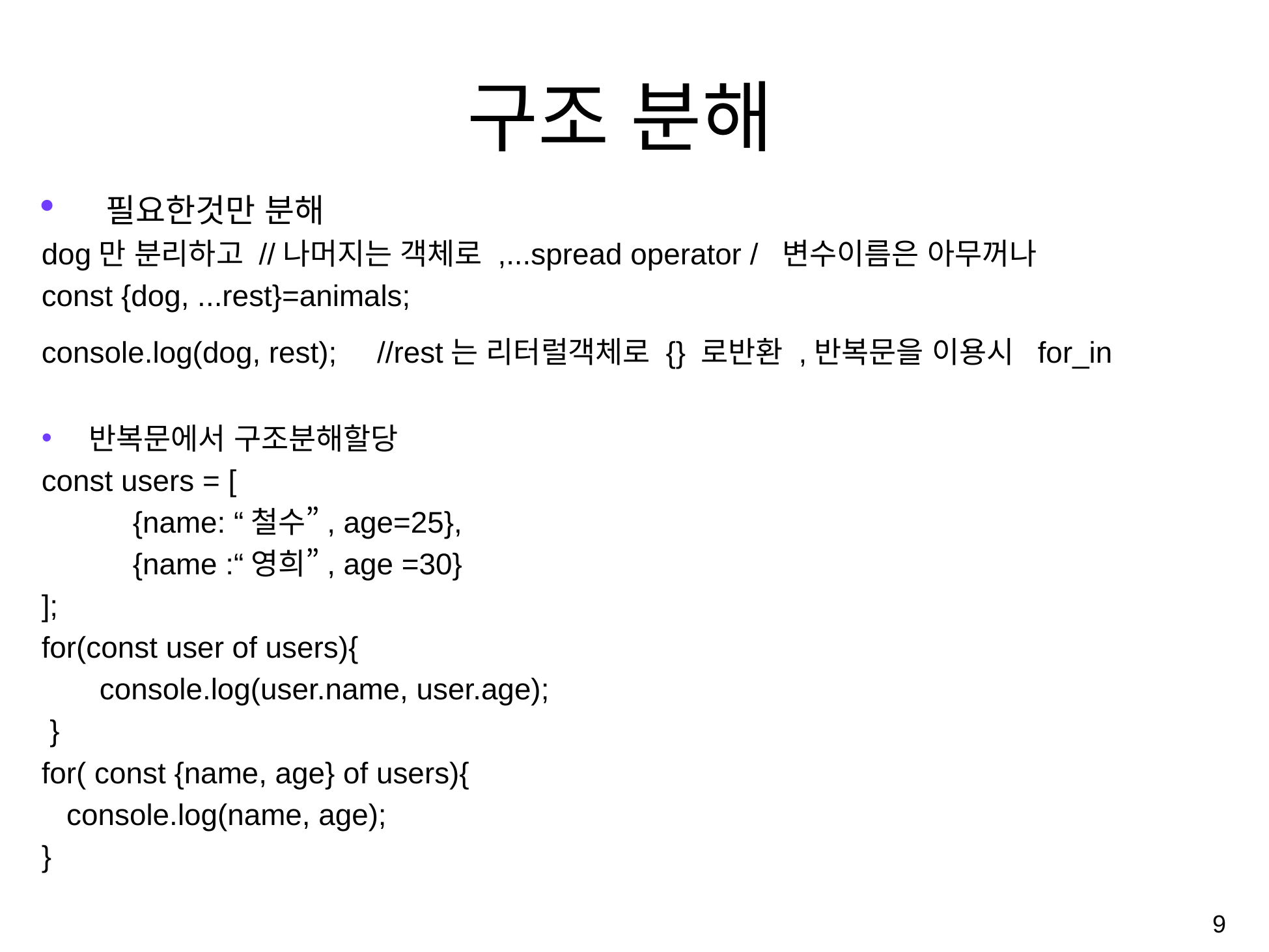

# 구조 분해
 필요한것만 분해
dog만 분리하고 //나머지는 객체로 ,...spread operator /  변수이름은 아무꺼나
const {dog, ...rest}=animals;
console.log(dog, rest);    //rest는 리터럴객체로 {} 로반환 ,반복문을 이용시  for_in

반복문에서 구조분해할당
const users = [
           {name: “철수”, age=25},
           {name :“영희”, age =30}
];
for(const user of users){
       console.log(user.name, user.age);
 }
for( const {name, age} of users){
   console.log(name, age);
}

9